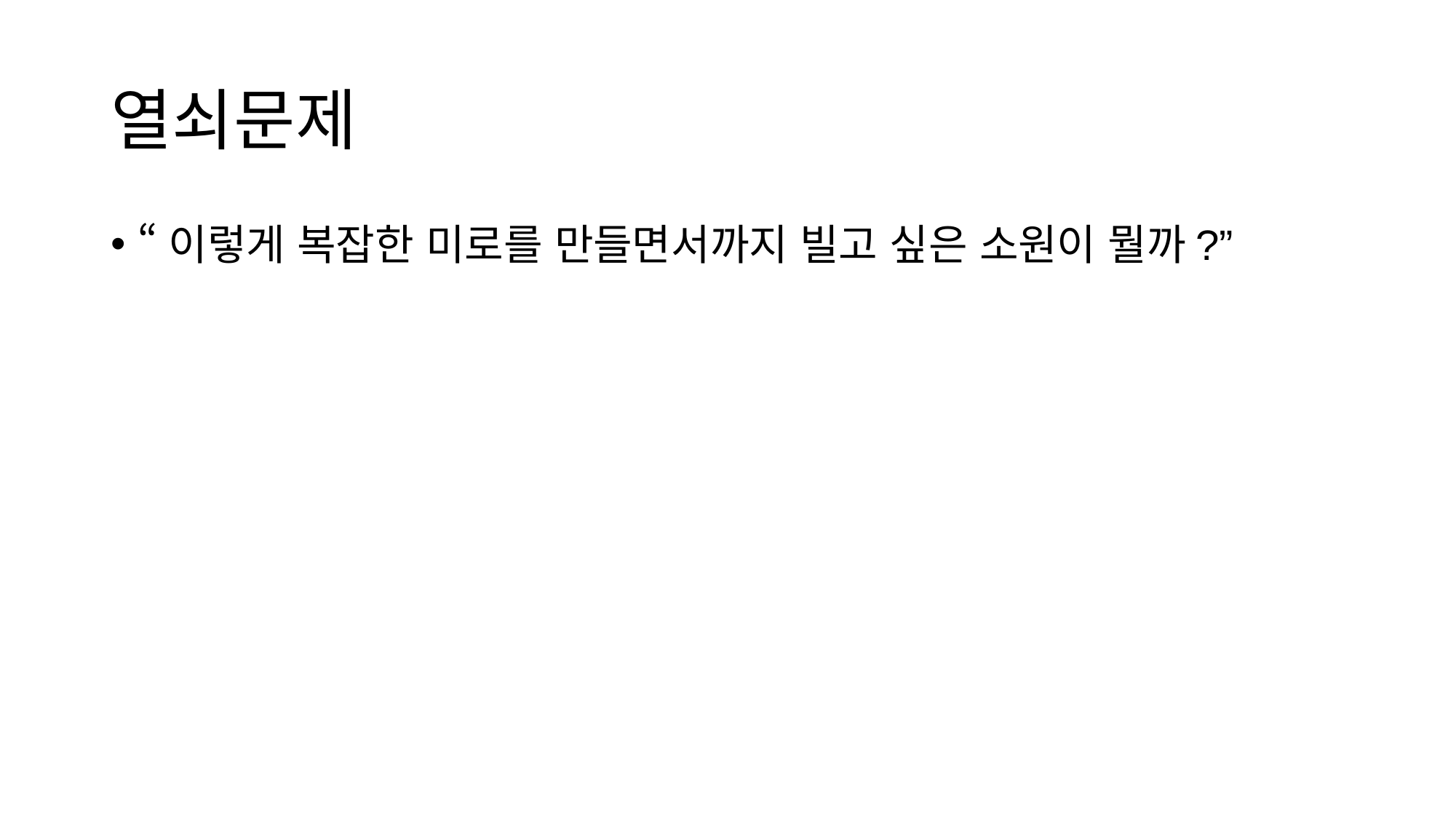

# 열쇠문제
“이렇게 복잡한 미로를 만들면서까지 빌고 싶은 소원이 뭘까?”